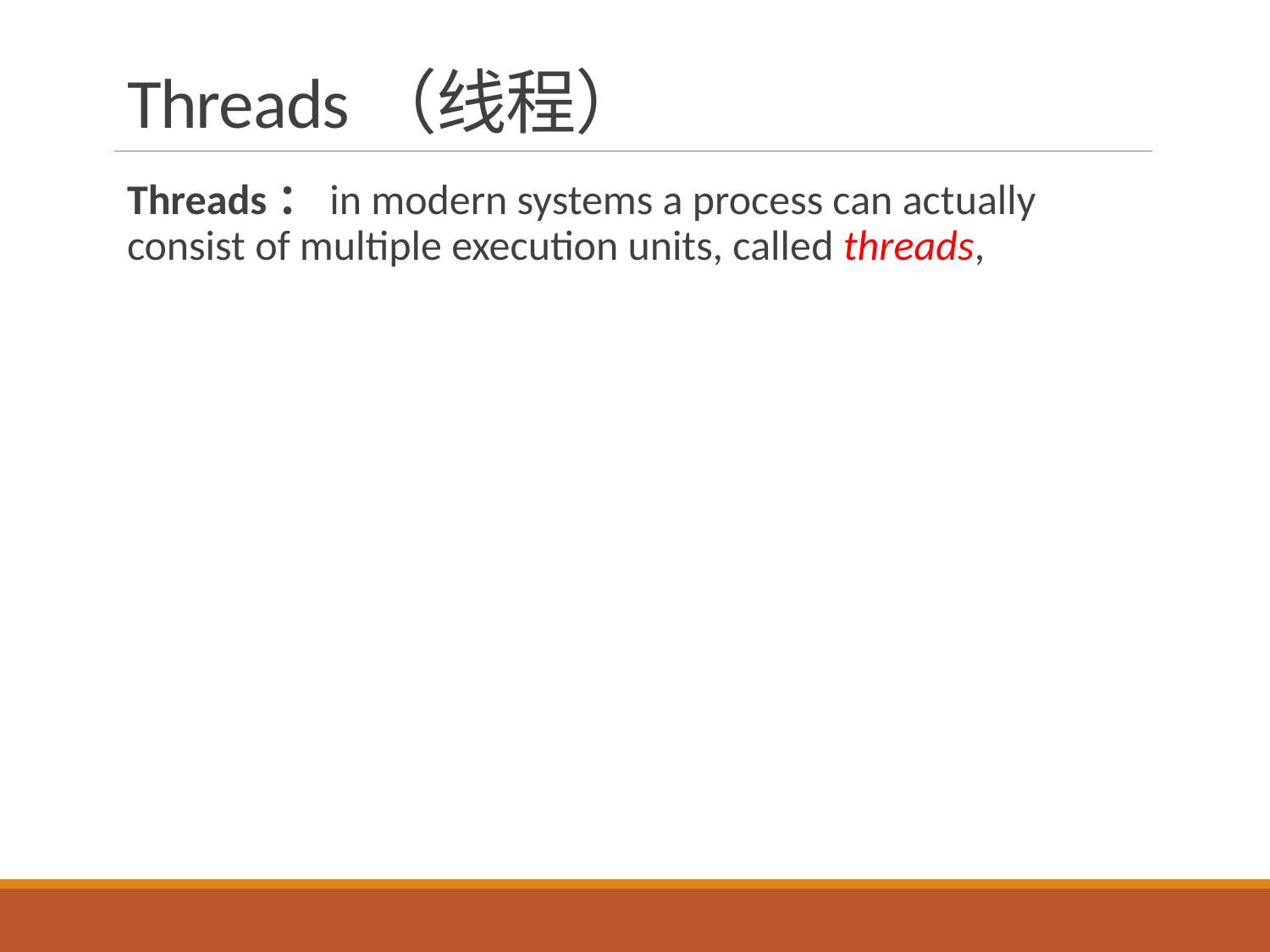

# Threads（线程）
Threads：in modern systems a process can actually consist of multiple execution units, called threads,